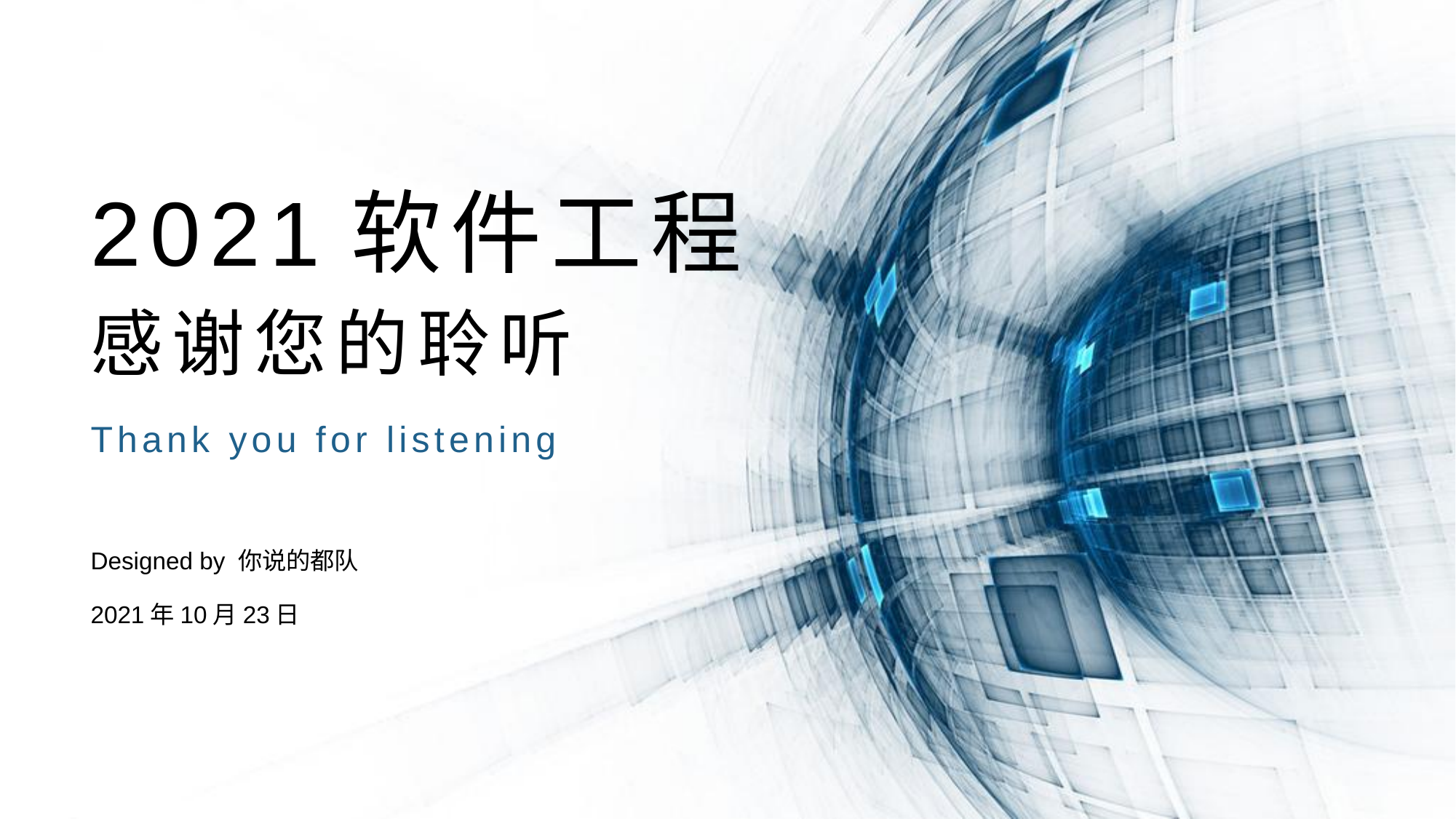

2021软件工程
感谢您的聆听
Thank you for listening
Designed by 你说的都队
2021年10月23日